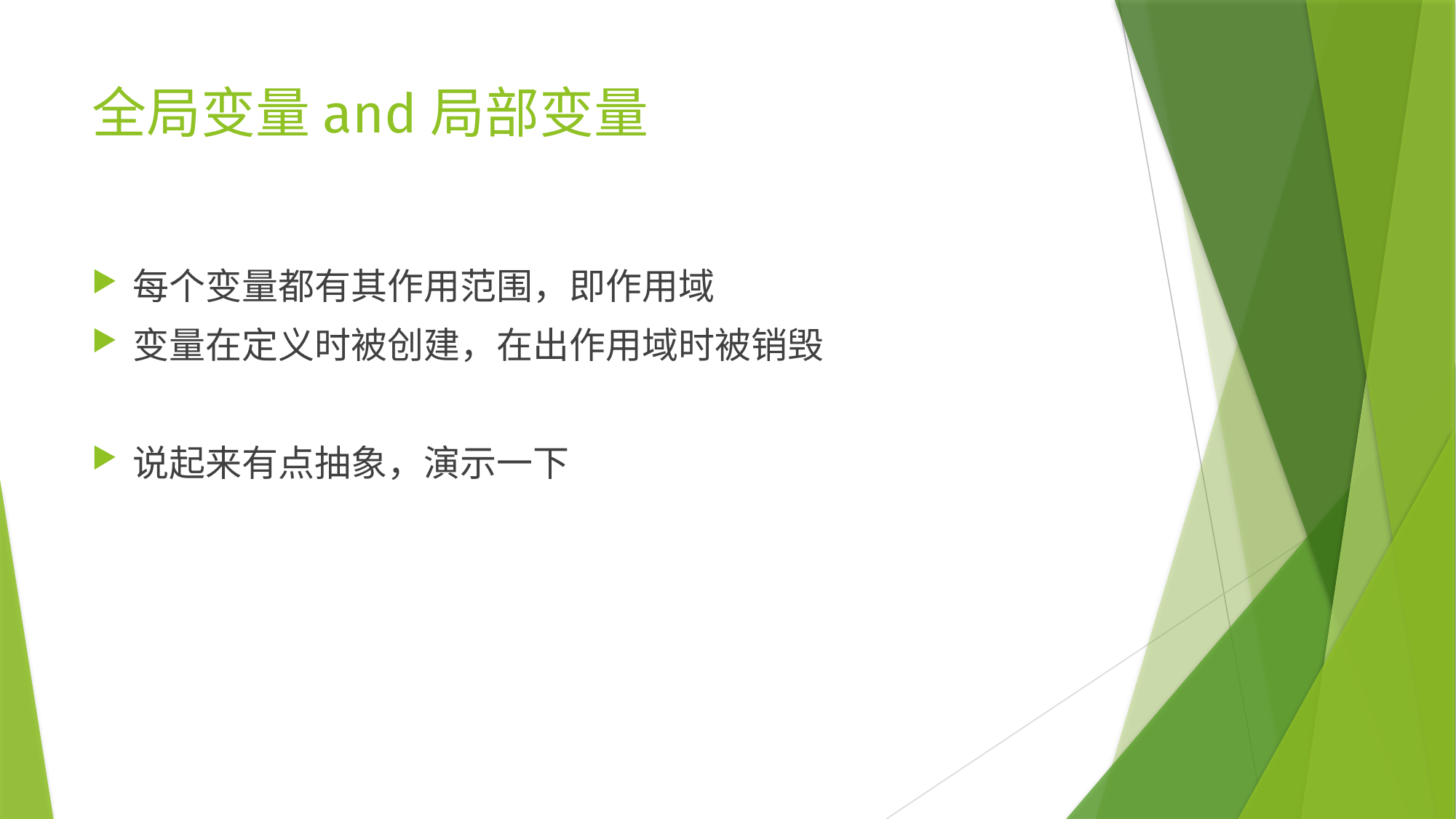

# 全局变量and局部变量
每个变量都有其作用范围，即作用域
变量在定义时被创建，在出作用域时被销毁

说起来有点抽象，演示一下